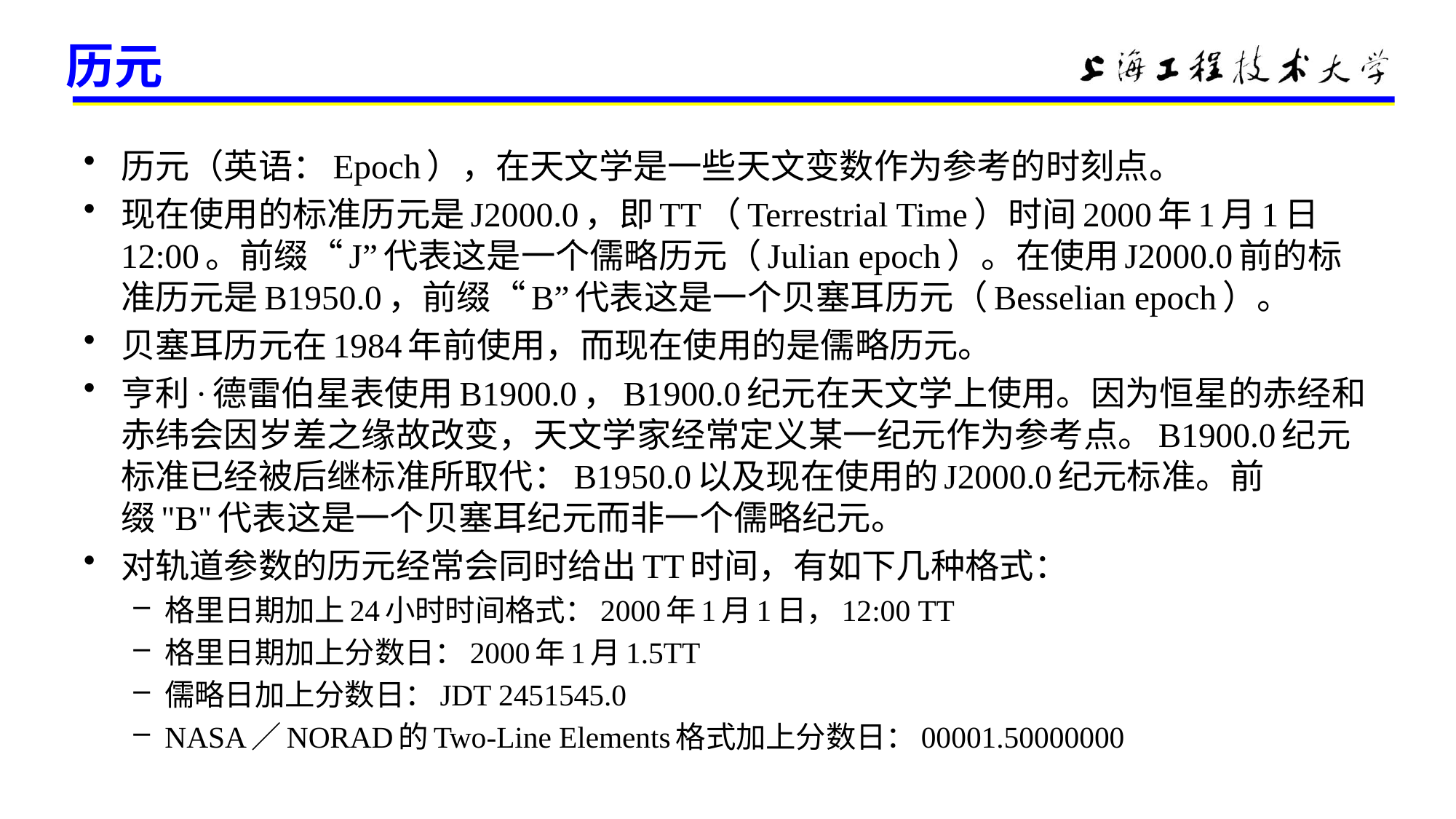

# 历元
历元（英语：Epoch），在天文学是一些天文变数作为参考的时刻点。
现在使用的标准历元是J2000.0，即TT（Terrestrial Time）时间2000年1月1日12:00。前缀“J”代表这是一个儒略历元（Julian epoch）。在使用J2000.0前的标准历元是B1950.0，前缀“B”代表这是一个贝塞耳历元（Besselian epoch）。
贝塞耳历元在1984年前使用，而现在使用的是儒略历元。
亨利·德雷伯星表使用B1900.0，B1900.0纪元在天文学上使用。因为恒星的赤经和赤纬会因岁差之缘故改变，天文学家经常定义某一纪元作为参考点。B1900.0纪元标准已经被后继标准所取代：B1950.0以及现在使用的J2000.0纪元标准。前缀"B"代表这是一个贝塞耳纪元而非一个儒略纪元。
对轨道参数的历元经常会同时给出TT时间，有如下几种格式：
格里日期加上24小时时间格式：2000年1月1日，12:00 TT
格里日期加上分数日：2000年1月1.5TT
儒略日加上分数日：JDT 2451545.0
NASA／NORAD的Two-Line Elements格式加上分数日：00001.50000000